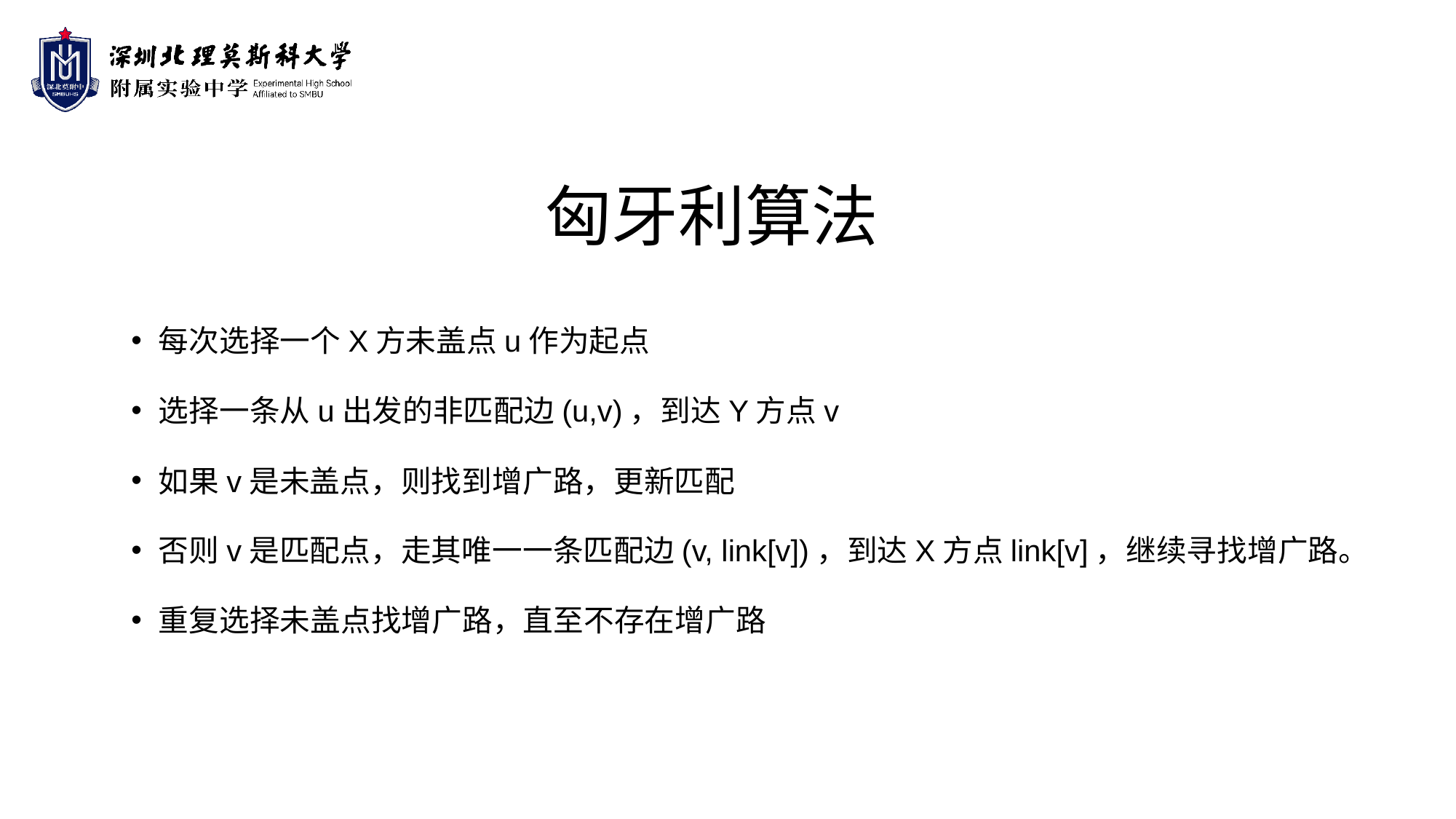

匈牙利算法
每次选择一个X方未盖点u作为起点
选择一条从u出发的非匹配边(u,v)，到达Y方点v
如果v是未盖点，则找到增广路，更新匹配
否则v是匹配点，走其唯一一条匹配边(v, link[v])，到达X方点link[v]，继续寻找增广路。
重复选择未盖点找增广路，直至不存在增广路